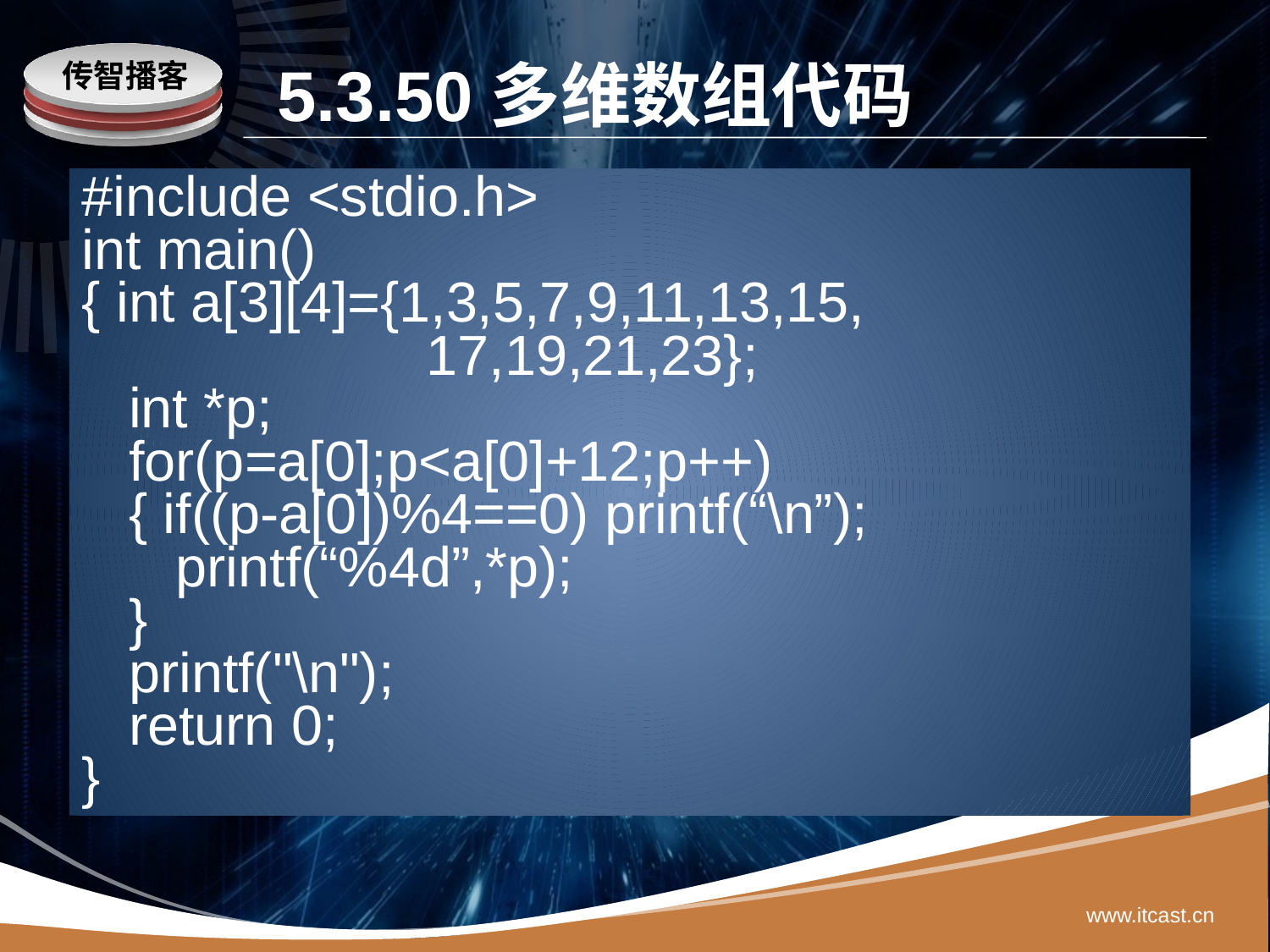

# 5.3.50多维数组代码
#include <stdio.h>
int main()
{ int a[3][4]={1,3,5,7,9,11,13,15,
                      17,19,21,23};
   int *p;
   for(p=a[0];p<a[0]+12;p++)
   { if((p-a[0])%4==0) printf(“\n”);
      printf(“%4d”,*p);
   }
   printf("\n");
   return 0;
}
www.itcast.cn